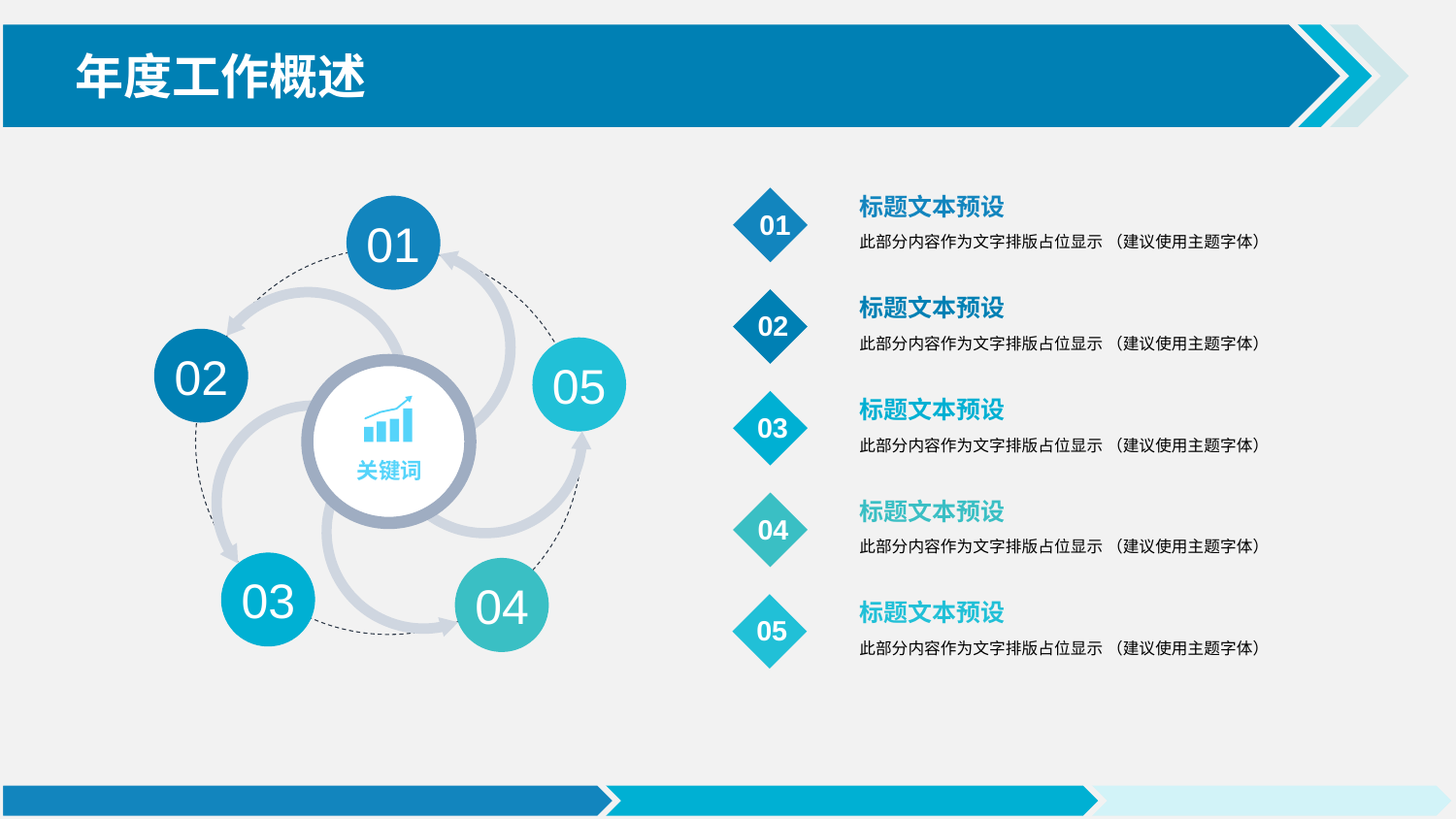

年度工作概述

01
标题文本预设
此部分内容作为文字排版占位显示 （建议使用主题字体）

02
标题文本预设
此部分内容作为文字排版占位显示 （建议使用主题字体）

03
标题文本预设
此部分内容作为文字排版占位显示 （建议使用主题字体）

04
标题文本预设
此部分内容作为文字排版占位显示 （建议使用主题字体）

05
标题文本预设
此部分内容作为文字排版占位显示 （建议使用主题字体）
01

02
05

关键词
03
04